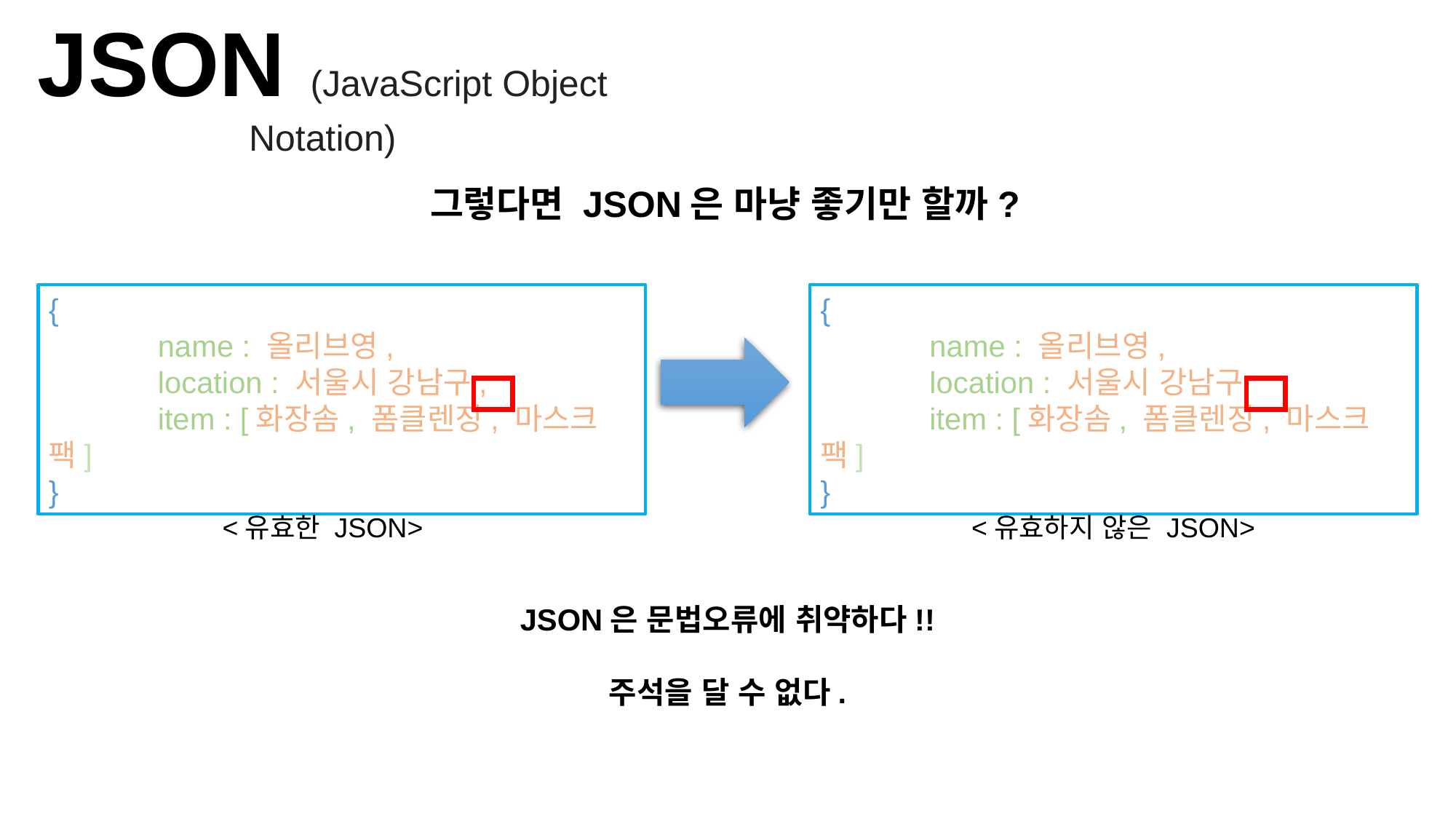

JSON (JavaScript Object Notation)
그렇다면 JSON은 마냥 좋기만 할까?
{
	name : 올리브영,
	location : 서울시 강남구,
	item : [화장솜, 폼클렌징, 마스크팩]
}
{
	name : 올리브영,
	location : 서울시 강남구
	item : [화장솜, 폼클렌징, 마스크팩]
}

<유효한 JSON>
<유효하지 않은 JSON>
JSON은 문법오류에 취약하다!!

주석을 달 수 없다.